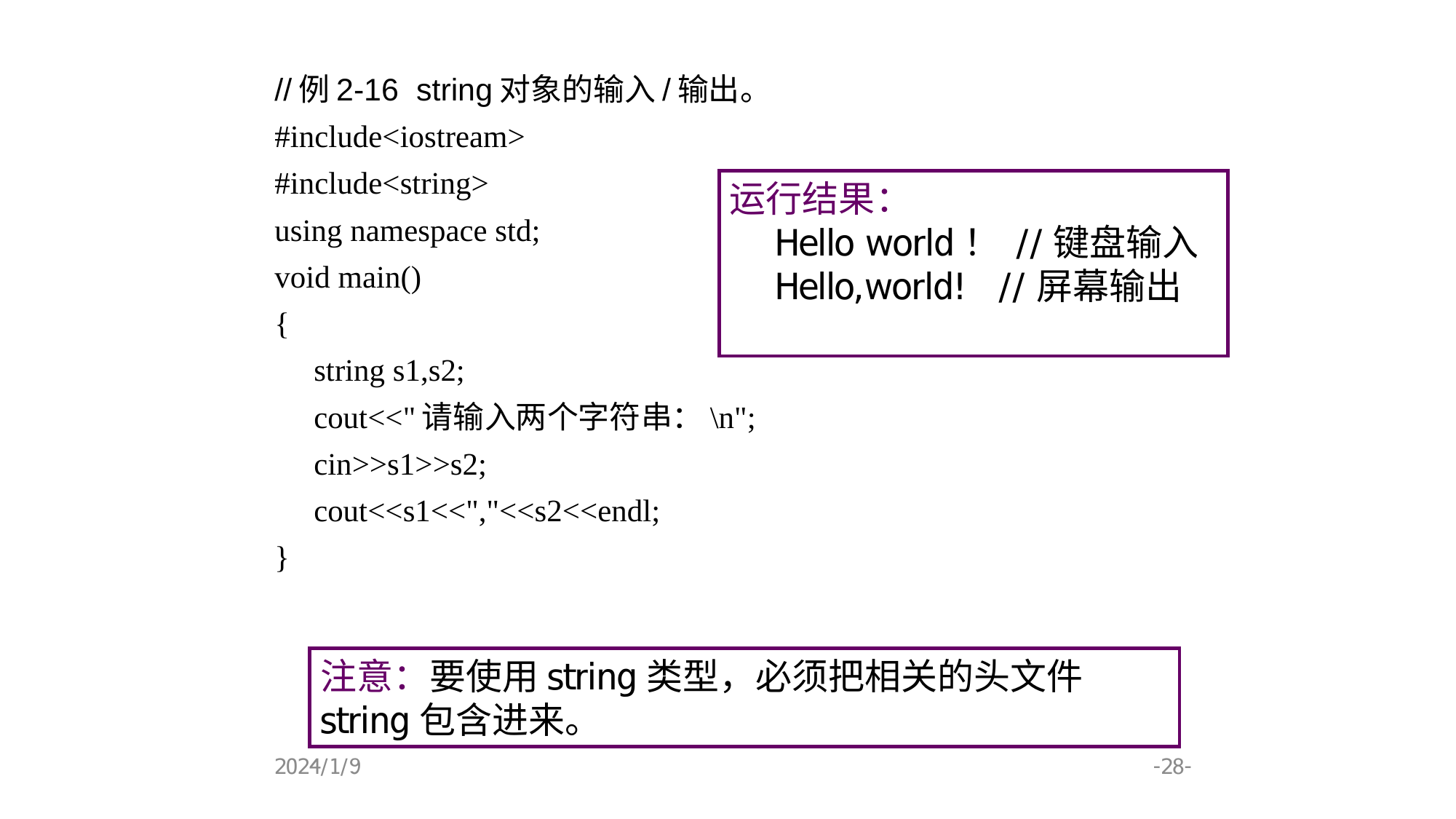

//例2-16  string对象的输入/输出。
#include<iostream>
#include<string>
using namespace std;
void main()
{
     string s1,s2;
     cout<<"请输入两个字符串：\n";
     cin>>s1>>s2;
     cout<<s1<<","<<s2<<endl;
}
运行结果：
    Hello world！ //键盘输入
    Hello,world!   //屏幕输出

注意：要使用string类型，必须把相关的头文件string包含进来。
2024/1/9
-28-